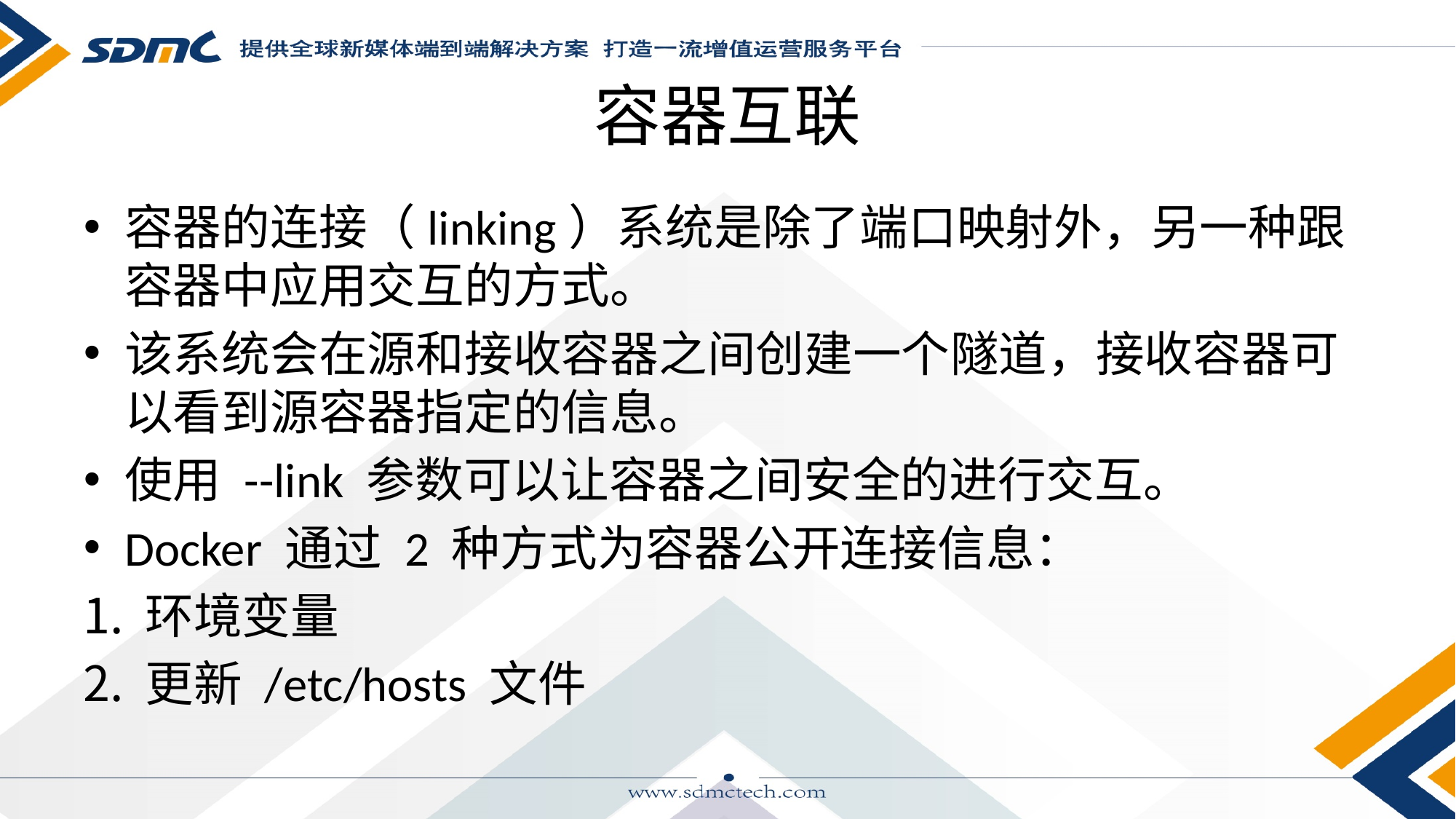

# 容器互联
容器的连接（linking）系统是除了端口映射外，另一种跟容器中应用交互的方式。
该系统会在源和接收容器之间创建一个隧道，接收容器可以看到源容器指定的信息。
使用 --link 参数可以让容器之间安全的进行交互。
Docker 通过 2 种方式为容器公开连接信息：
环境变量
更新 /etc/hosts 文件